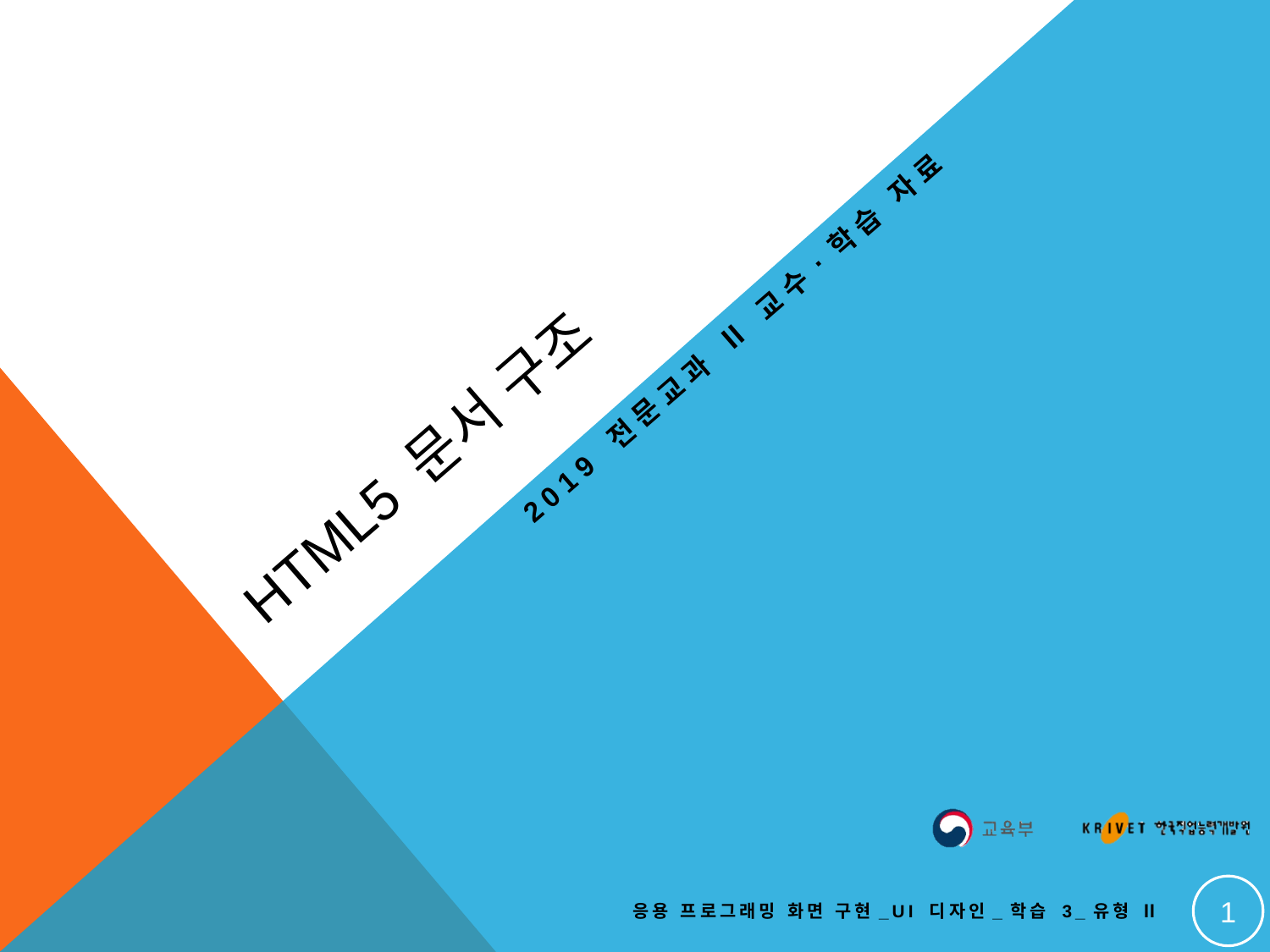

2019 전문교과 Ⅱ 교수·학습 자료
# Html5 문서 구조
1
응용 프로그래밍 화면 구현_UI 디자인_학습 3_유형 Ⅱ